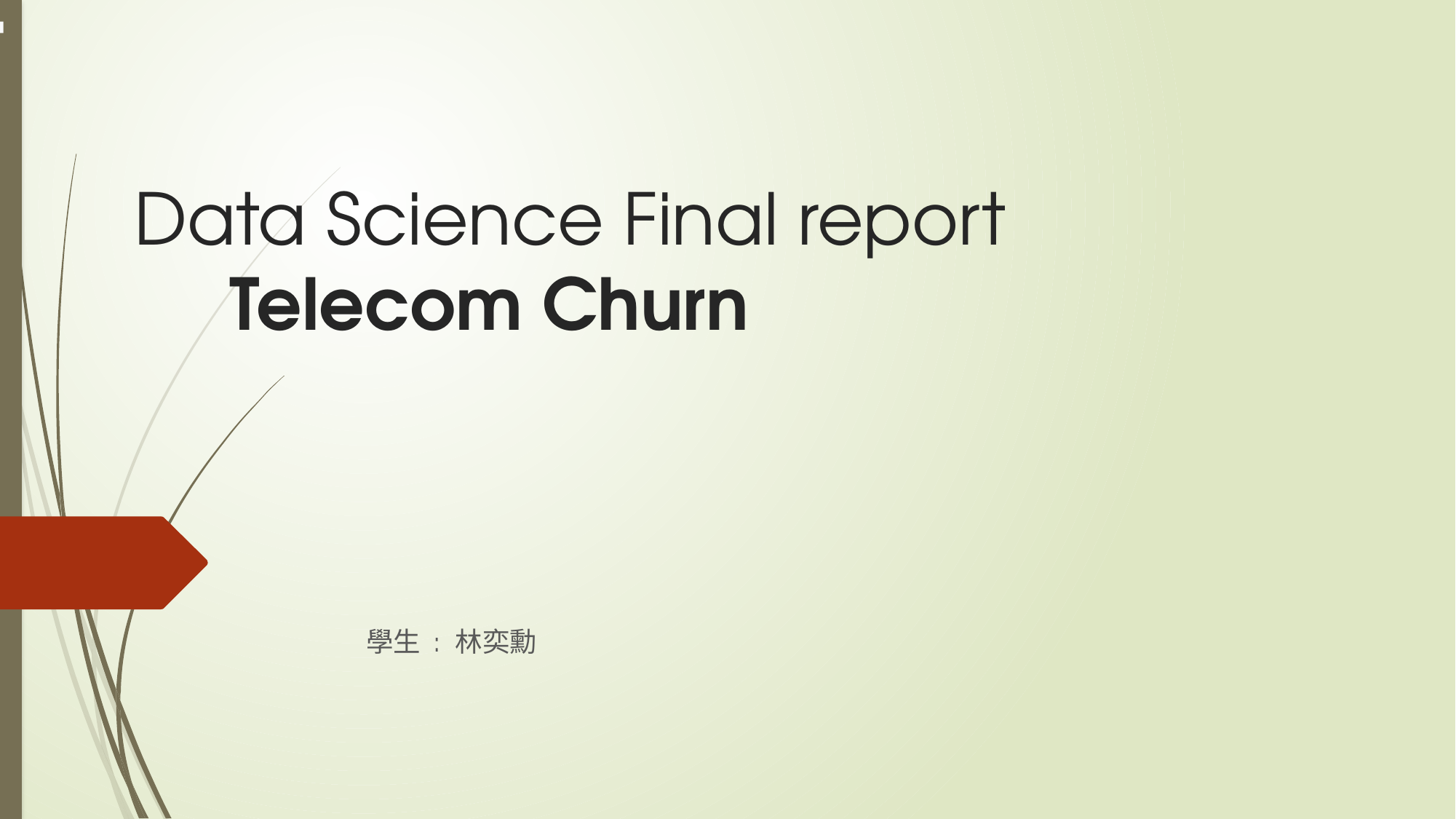

# Data Science Final report Telecom Churn
學生 : 林奕勳